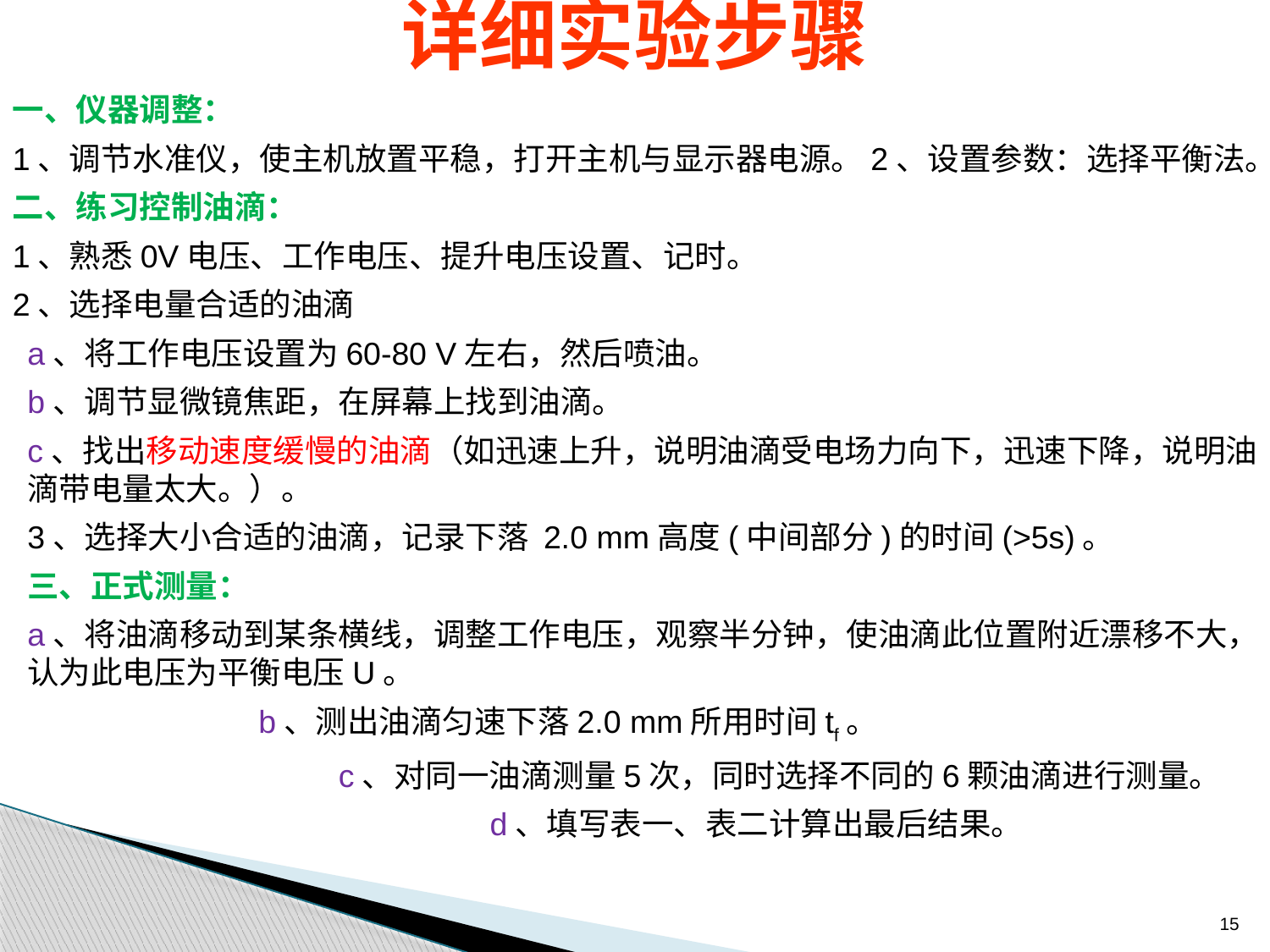

详细实验步骤
一、仪器调整：
1、调节水准仪，使主机放置平稳，打开主机与显示器电源。2、设置参数：选择平衡法。
二、练习控制油滴：
1、熟悉0V电压、工作电压、提升电压设置、记时。
2、选择电量合适的油滴
a、将工作电压设置为60-80 V左右，然后喷油。
b、调节显微镜焦距，在屏幕上找到油滴。
c、找出移动速度缓慢的油滴（如迅速上升，说明油滴受电场力向下，迅速下降，说明油滴带电量太大。）。
3、选择大小合适的油滴，记录下落 2.0 mm高度(中间部分)的时间(>5s)。
三、正式测量：
a、将油滴移动到某条横线，调整工作电压，观察半分钟，使油滴此位置附近漂移不大，认为此电压为平衡电压U。
                          b、测出油滴匀速下落2.0 mm所用时间tf。
                                   c、对同一油滴测量5次，同时选择不同的6颗油滴进行测量。
                                                    d、填写表一、表二计算出最后结果。
15